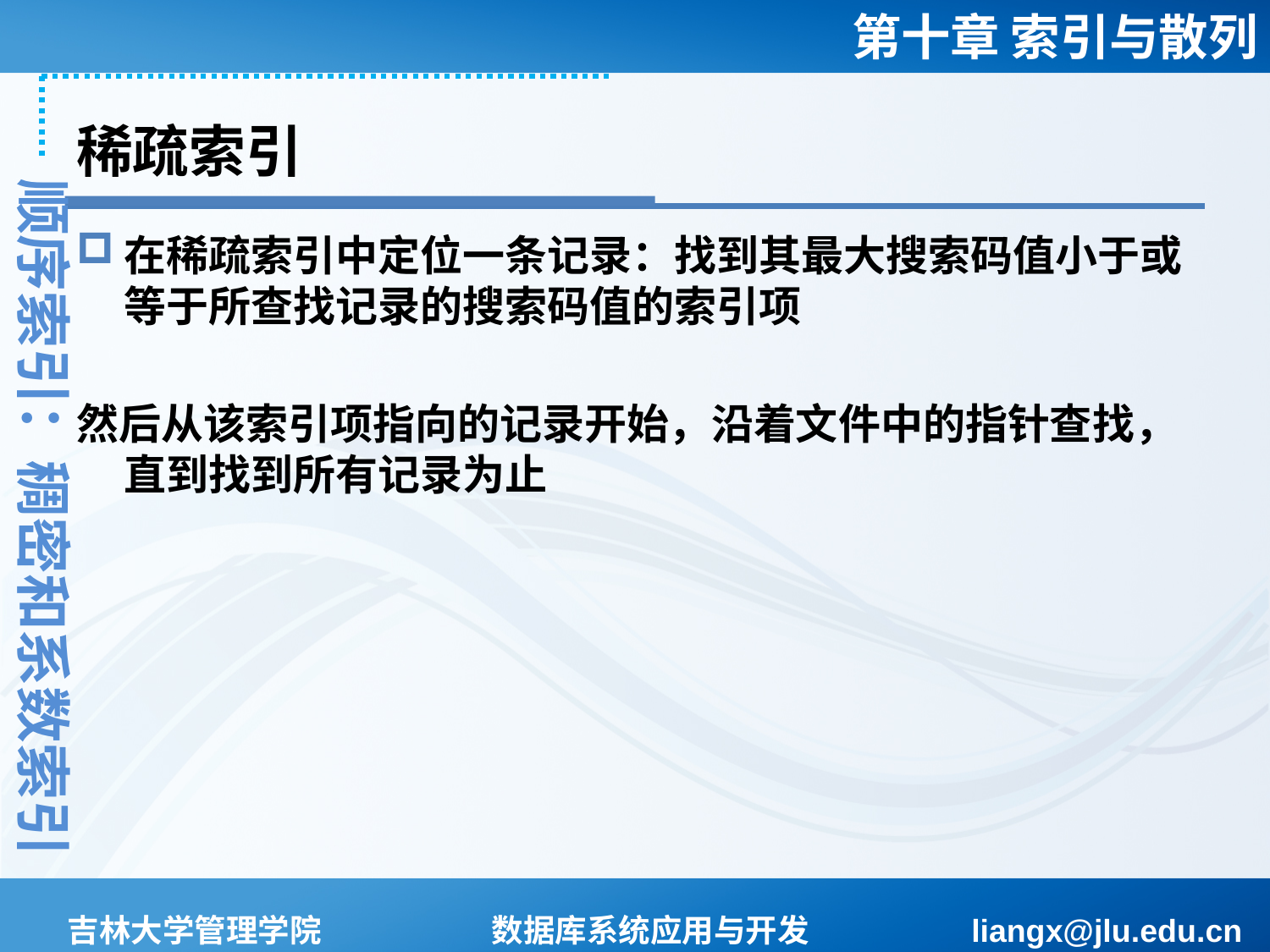

# 稀疏索引
顺序索引：稠密和系数索引
在稀疏索引中定位一条记录：找到其最大搜索码值小于或等于所查找记录的搜索码值的索引项

然后从该索引项指向的记录开始，沿着文件中的指针查找，直到找到所有记录为止